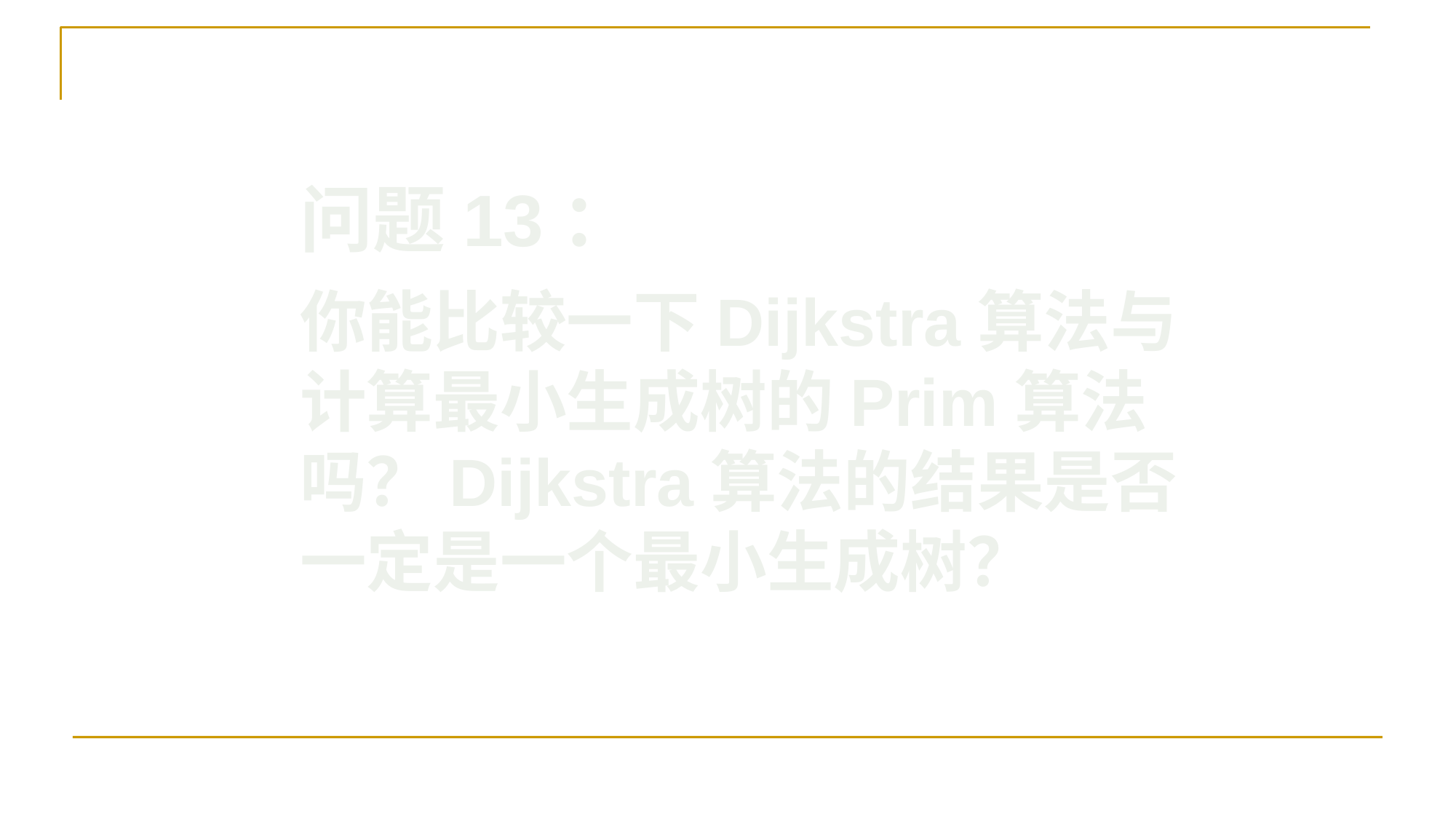

问题13：
你能比较一下Dijkstra算法与计算最小生成树的Prim算法吗？Dijkstra算法的结果是否一定是一个最小生成树？